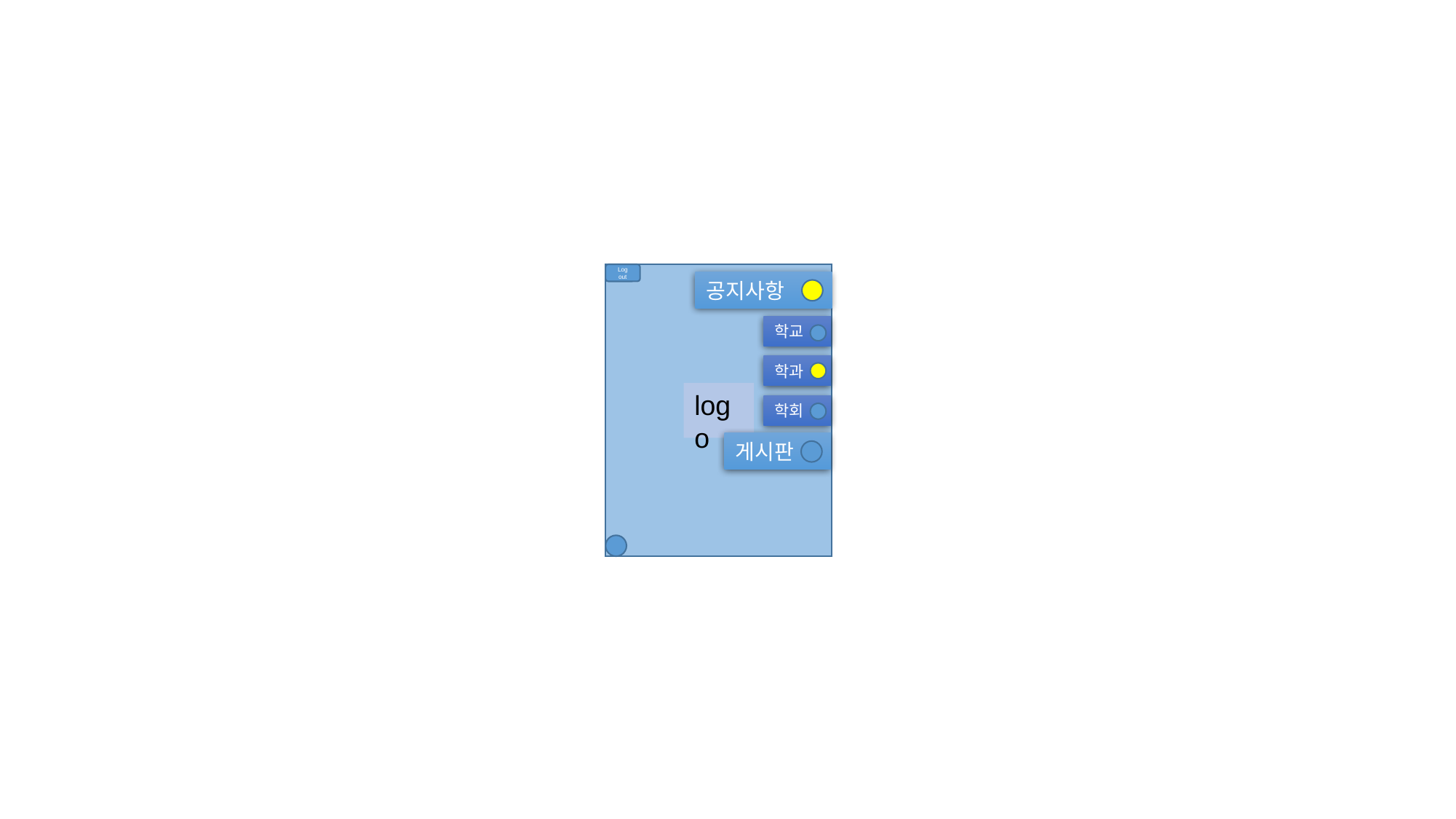

Log out
공지사항

학교

학과

logo
학회

게시판